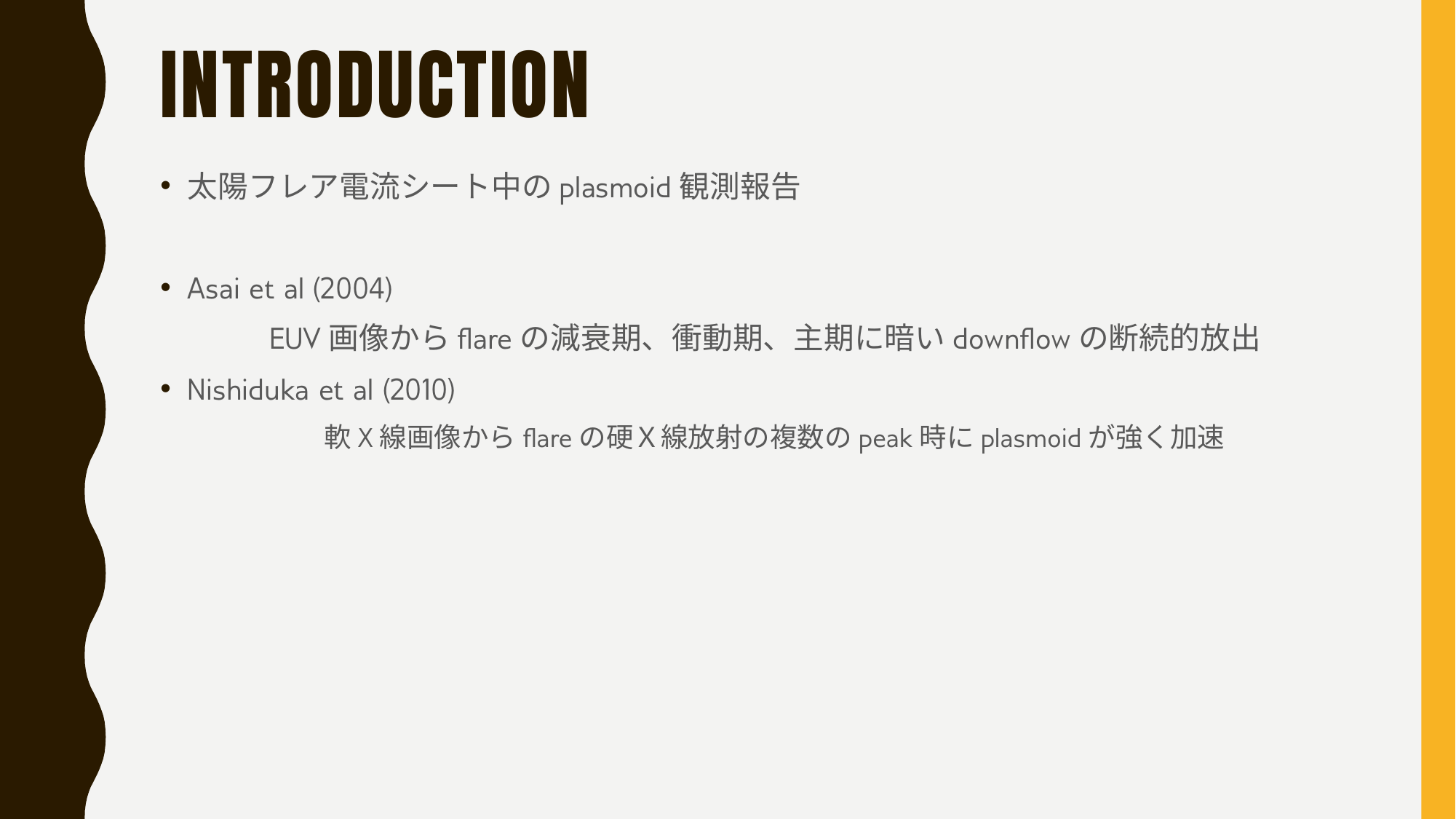

# introduction
太陽フレア電流シート中のplasmoid観測報告

Asai et al (2004)
	EUV画像からflareの減衰期、衝動期、主期に暗いdownflowの断続的放出
Nishiduka et al (2010)
	軟X線画像からflareの硬Ｘ線放射の複数のpeak時にplasmoidが強く加速